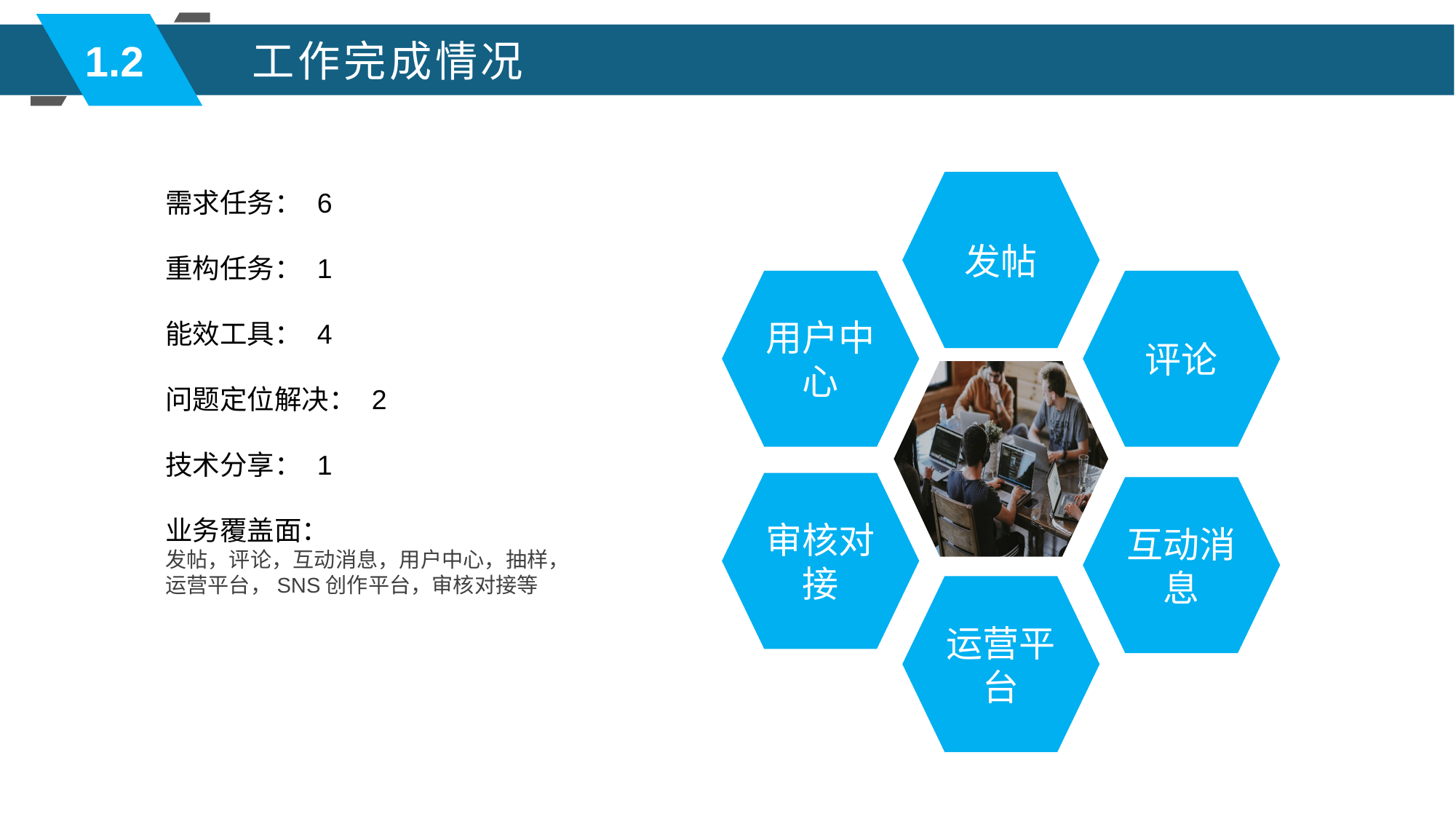

1.2
工作完成情况

发帖
需求任务： 6

重构任务： 1

能效工具： 4

问题定位解决： 2

技术分享： 1

业务覆盖面：
发帖，评论，互动消息，用户中心，抽样，
运营平台，SNS创作平台，审核对接等

用户中心
评论

审核对接
互动消息
运营平台